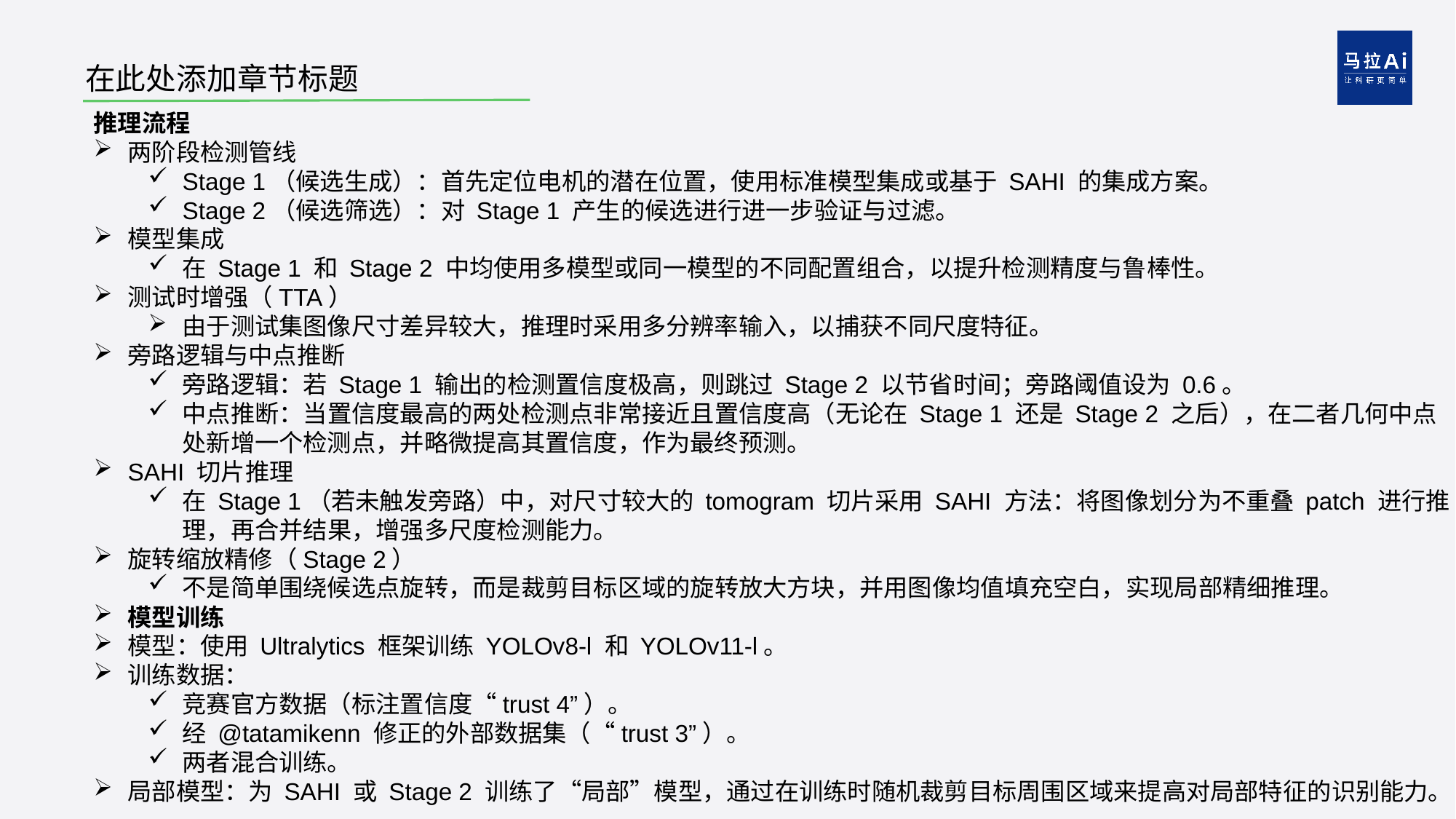

# 在此处添加章节标题
推理流程
两阶段检测管线
Stage 1（候选生成）：首先定位电机的潜在位置，使用标准模型集成或基于 SAHI 的集成方案。
Stage 2（候选筛选）：对 Stage 1 产生的候选进行进一步验证与过滤。
模型集成
在 Stage 1 和 Stage 2 中均使用多模型或同一模型的不同配置组合，以提升检测精度与鲁棒性。
测试时增强（TTA）
由于测试集图像尺寸差异较大，推理时采用多分辨率输入，以捕获不同尺度特征。
旁路逻辑与中点推断
旁路逻辑：若 Stage 1 输出的检测置信度极高，则跳过 Stage 2 以节省时间；旁路阈值设为 0.6。
中点推断：当置信度最高的两处检测点非常接近且置信度高（无论在 Stage 1 还是 Stage 2 之后），在二者几何中点处新增一个检测点，并略微提高其置信度，作为最终预测。
SAHI 切片推理
在 Stage 1（若未触发旁路）中，对尺寸较大的 tomogram 切片采用 SAHI 方法：将图像划分为不重叠 patch 进行推理，再合并结果，增强多尺度检测能力。
旋转缩放精修（Stage 2）
不是简单围绕候选点旋转，而是裁剪目标区域的旋转放大方块，并用图像均值填充空白，实现局部精细推理。
模型训练
模型：使用 Ultralytics 框架训练 YOLOv8-l 和 YOLOv11-l。
训练数据：
竞赛官方数据（标注置信度“trust 4”）。
经 @tatamikenn 修正的外部数据集（“trust 3”）。
两者混合训练。
局部模型：为 SAHI 或 Stage 2 训练了“局部”模型，通过在训练时随机裁剪目标周围区域来提高对局部特征的识别能力。